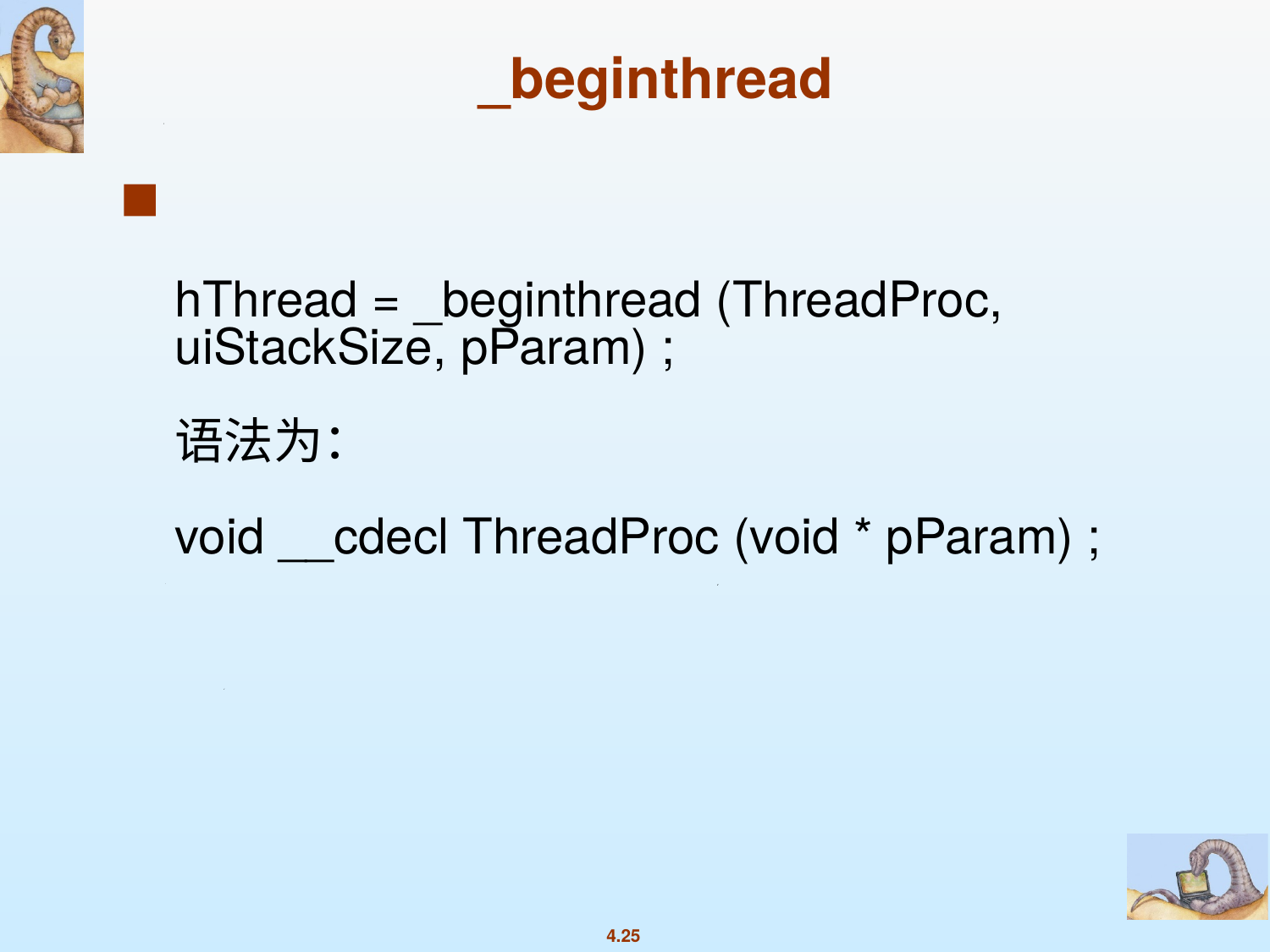

# _beginthread
hThread = _beginthread (ThreadProc, uiStackSize, pParam) ;
语法为：
void __cdecl ThreadProc (void * pParam) ;